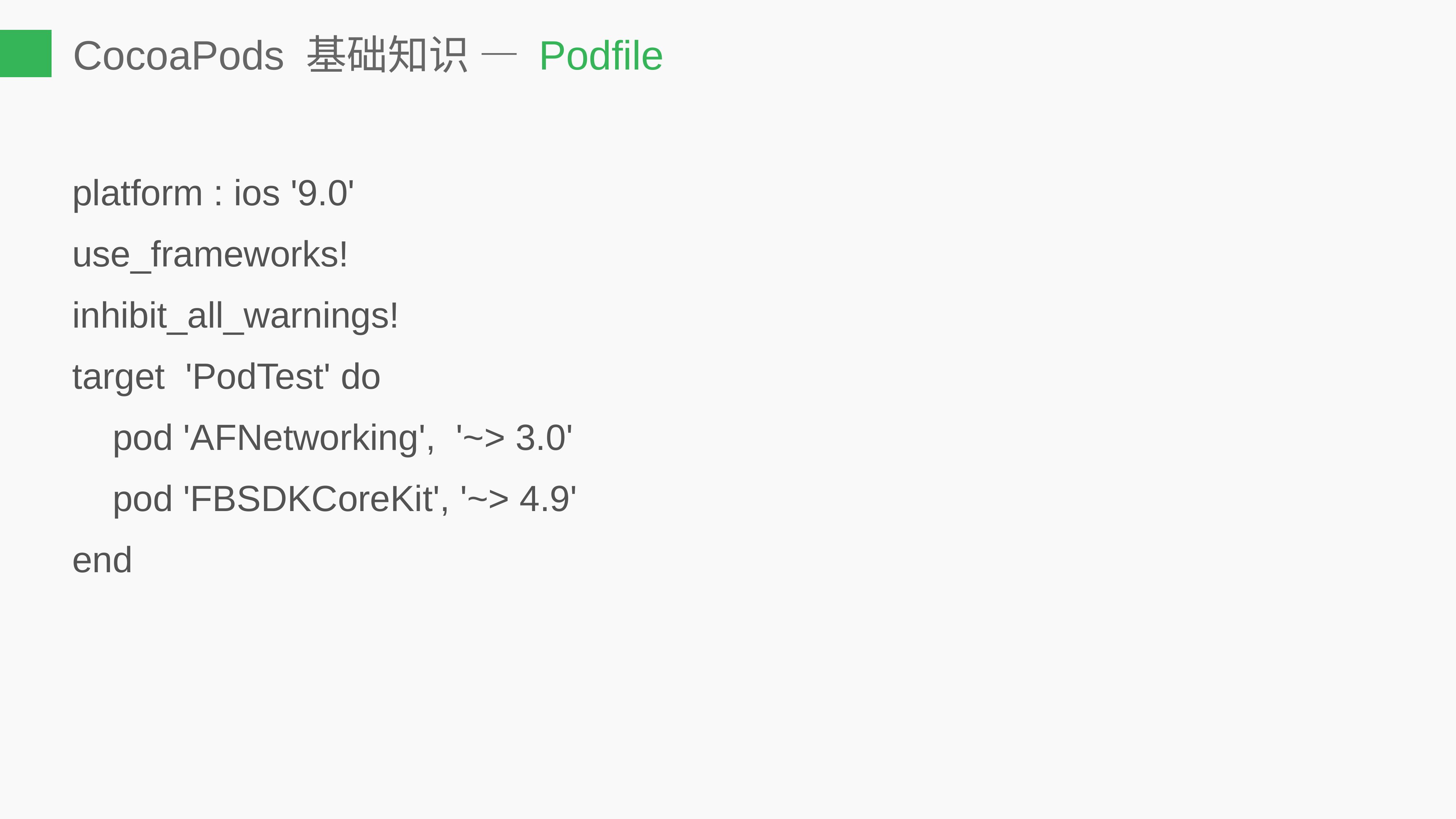

# CocoaPods 基础知识 — Podfile
platform : ios '9.0'
use_frameworks!
inhibit_all_warnings!
target  'PodTest' do
    pod 'AFNetworking',  '~> 3.0'
    pod 'FBSDKCoreKit', '~> 4.9'
end